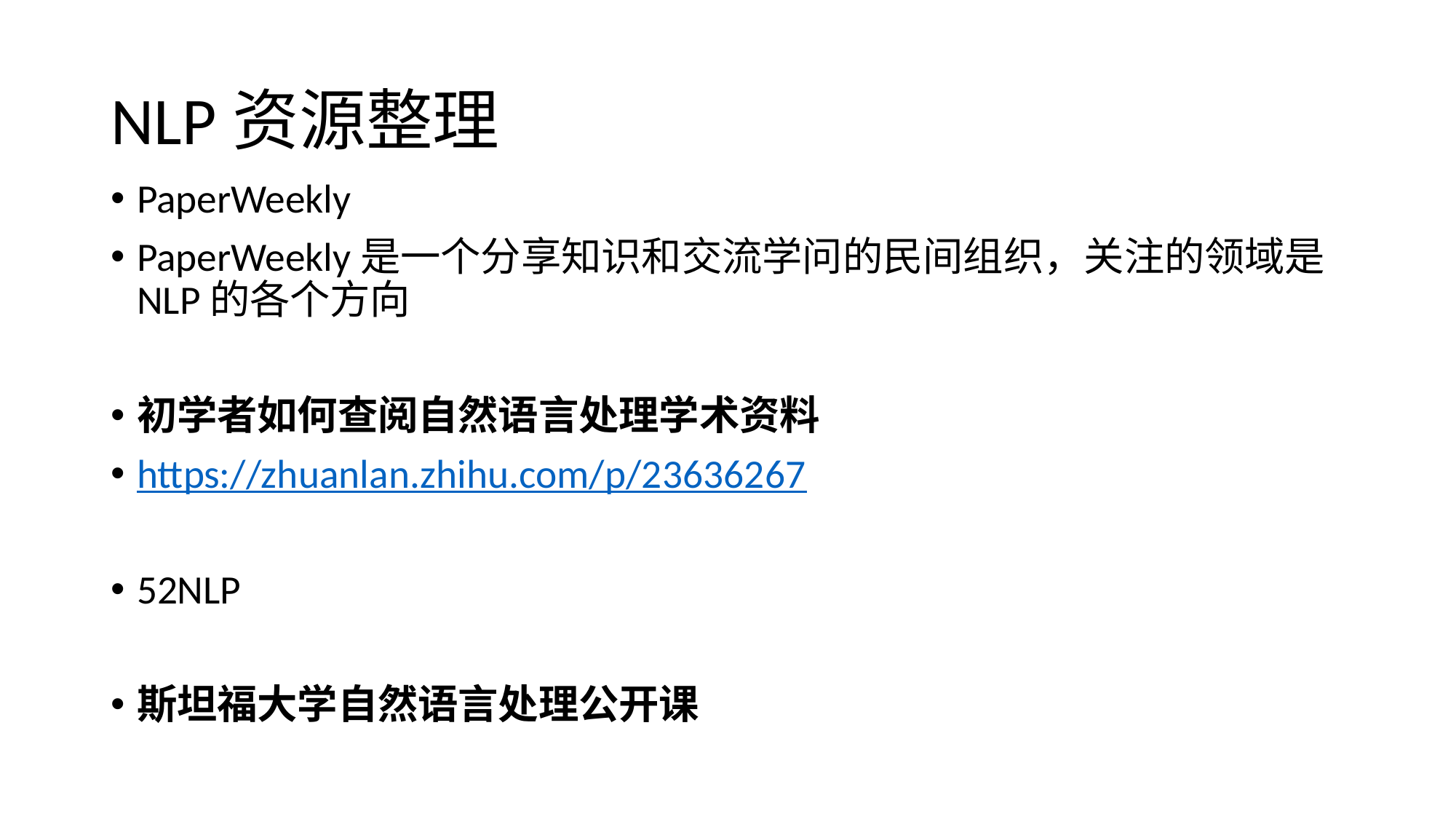

# NLP资源整理
PaperWeekly
PaperWeekly是一个分享知识和交流学问的民间组织，关注的领域是NLP的各个方向

初学者如何查阅自然语言处理学术资料
https://zhuanlan.zhihu.com/p/23636267

52NLP

斯坦福大学自然语言处理公开课